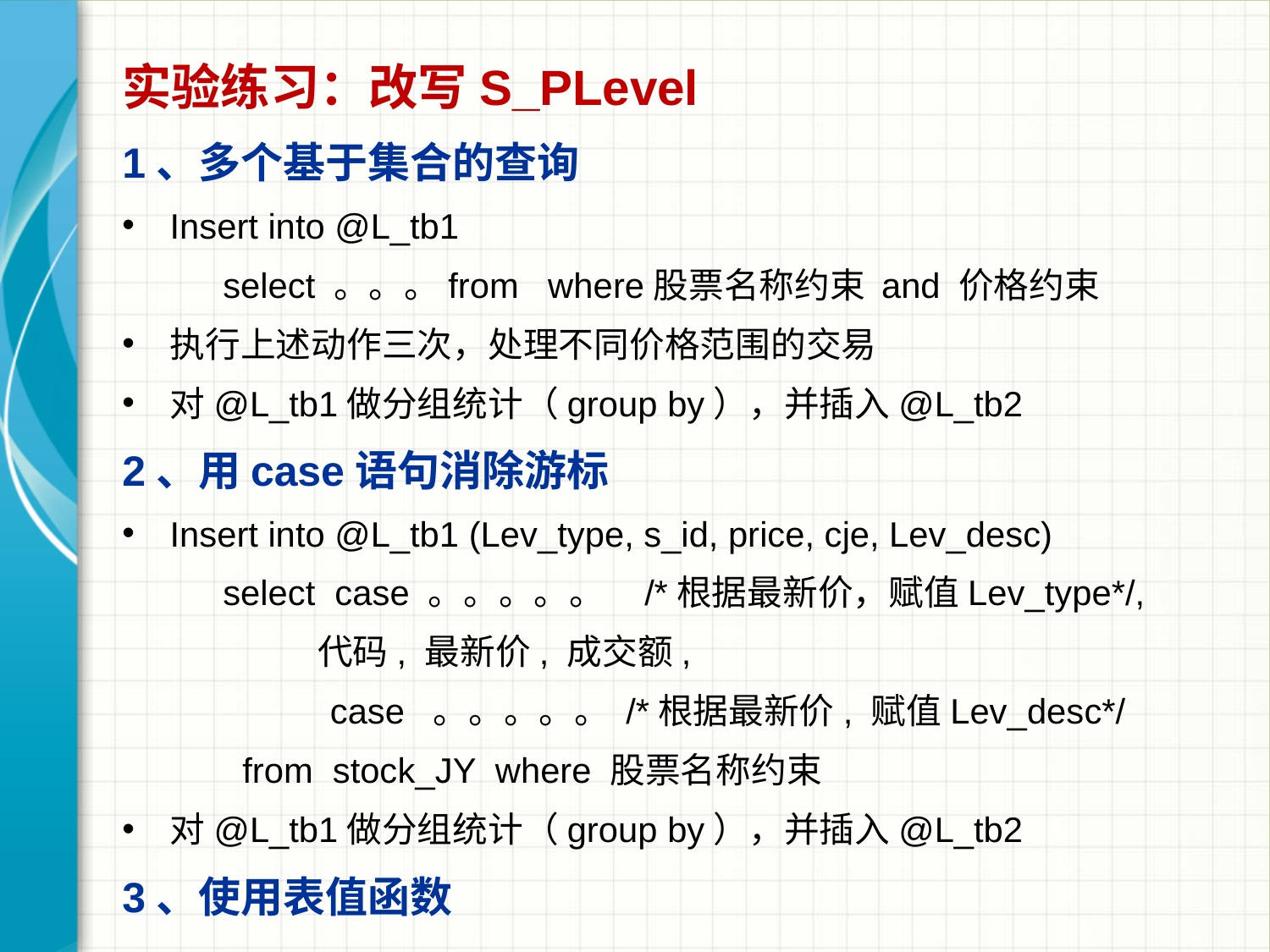

实验练习：改写S_PLevel
1、多个基于集合的查询
Insert into @L_tb1
select 。。。from   where股票名称约束 and 价格约束
执行上述动作三次，处理不同价格范围的交易
对@L_tb1做分组统计（group by），并插入@L_tb2
2、用case语句消除游标
Insert into @L_tb1 (Lev_type, s_id, price, cje, Lev_desc)
select  case 。。。。。    /*根据最新价，赋值Lev_type*/,
           代码, 最新价, 成交额,
           case  。。。。。 /*根据最新价, 赋值Lev_desc*/
  from  stock_JY  where 股票名称约束
对@L_tb1做分组统计（group by），并插入@L_tb2
3、使用表值函数